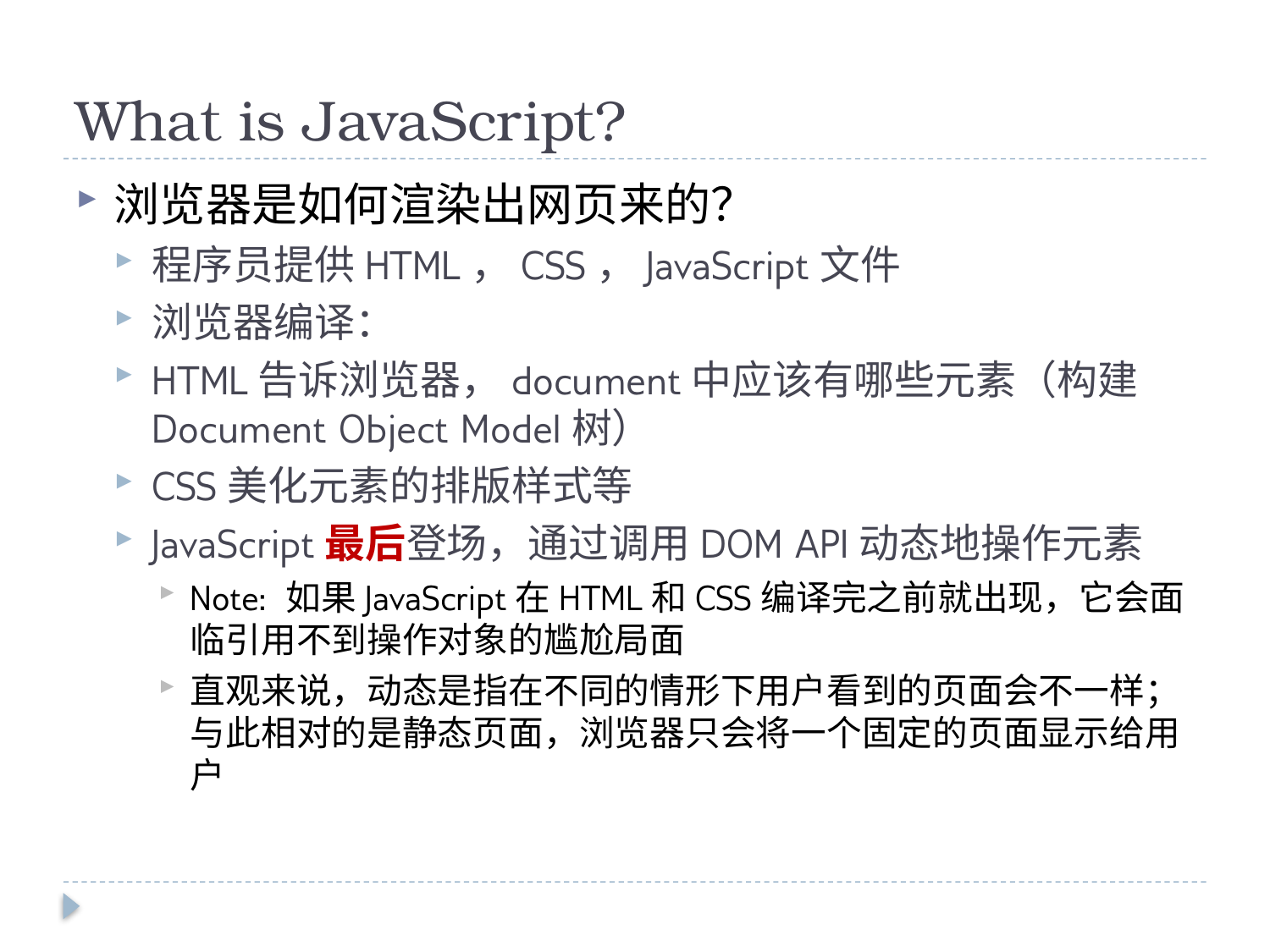

# What is JavaScript?
浏览器是如何渲染出网页来的？
程序员提供HTML，CSS，JavaScript文件
浏览器编译：
HTML告诉浏览器，document中应该有哪些元素（构建Document Object Model树）
CSS美化元素的排版样式等
JavaScript最后登场，通过调用DOM API动态地操作元素
Note: 如果JavaScript在HTML和CSS编译完之前就出现，它会面临引用不到操作对象的尴尬局面
直观来说，动态是指在不同的情形下用户看到的页面会不一样；与此相对的是静态页面，浏览器只会将一个固定的页面显示给用户